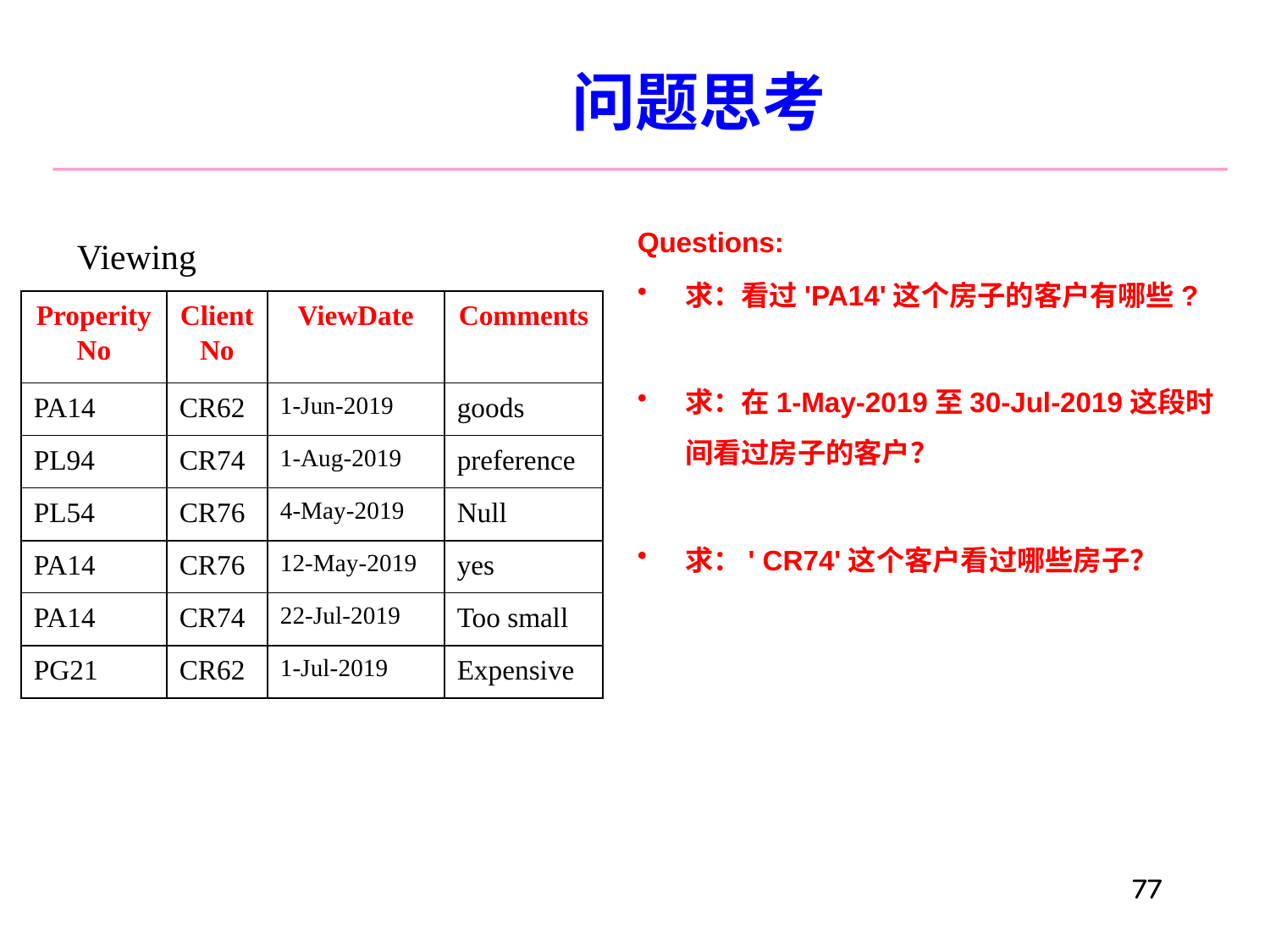

# 问题思考
Questions:
求：看过'PA14'这个房子的客户有哪些?

求：在1-May-2019至30-Jul-2019这段时间看过房子的客户？

求：' CR74'这个客户看过哪些房子？
Viewing
| ProperityNo | ClientNo | ViewDate | Comments |
| --- | --- | --- | --- |
| PA14 | CR62 | 1-Jun-2019 | goods |
| PL94 | CR74 | 1-Aug-2019 | preference |
| PL54 | CR76 | 4-May-2019 | Null |
| PA14 | CR76 | 12-May-2019 | yes |
| PA14 | CR74 | 22-Jul-2019 | Too small |
| PG21 | CR62 | 1-Jul-2019 | Expensive |
77